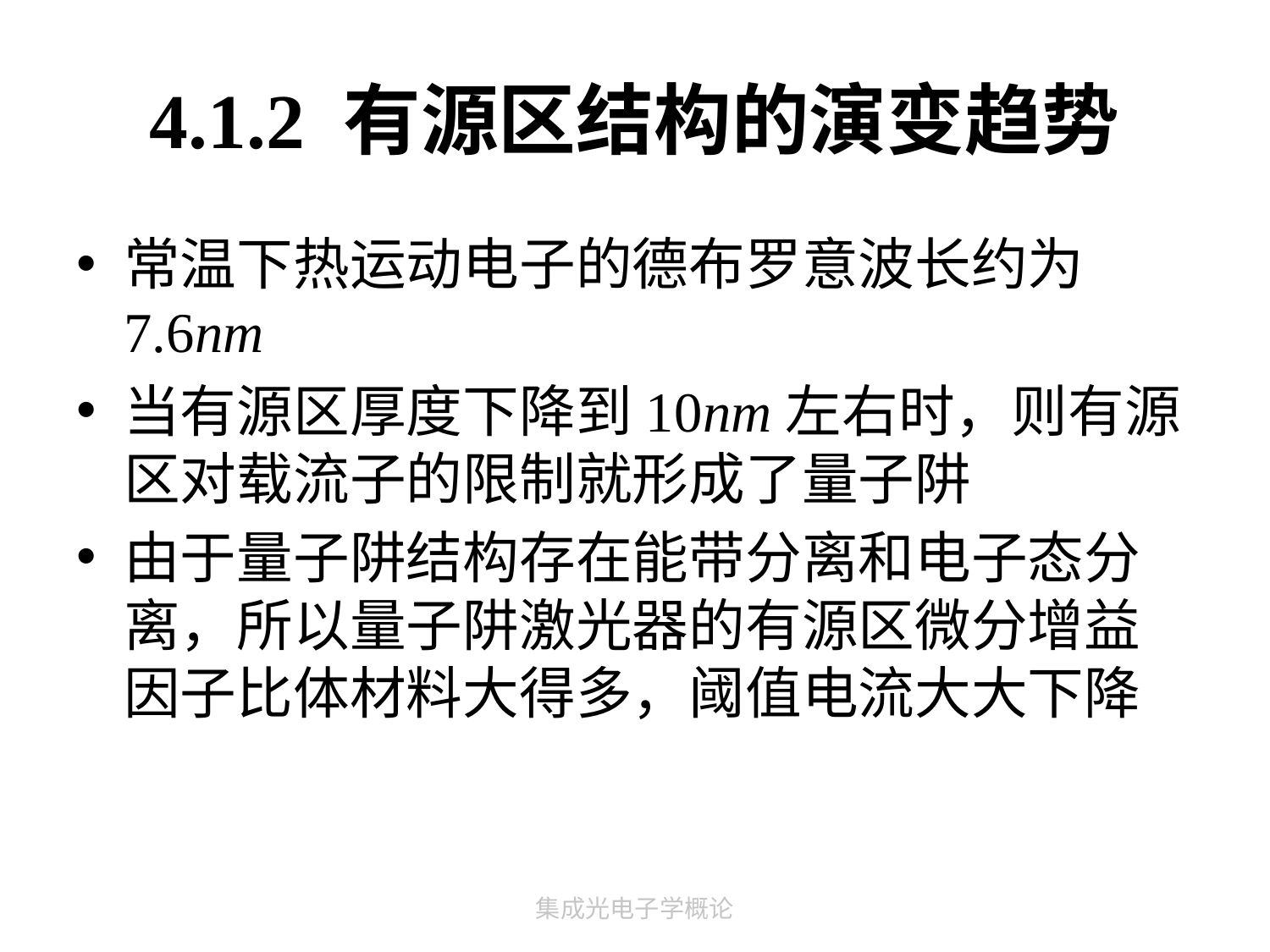

# 4.1.2 有源区结构的演变趋势
常温下热运动电子的德布罗意波长约为7.6nm
当有源区厚度下降到10nm左右时，则有源区对载流子的限制就形成了量子阱
由于量子阱结构存在能带分离和电子态分离，所以量子阱激光器的有源区微分增益因子比体材料大得多，阈值电流大大下降

集成光电子学概论
8